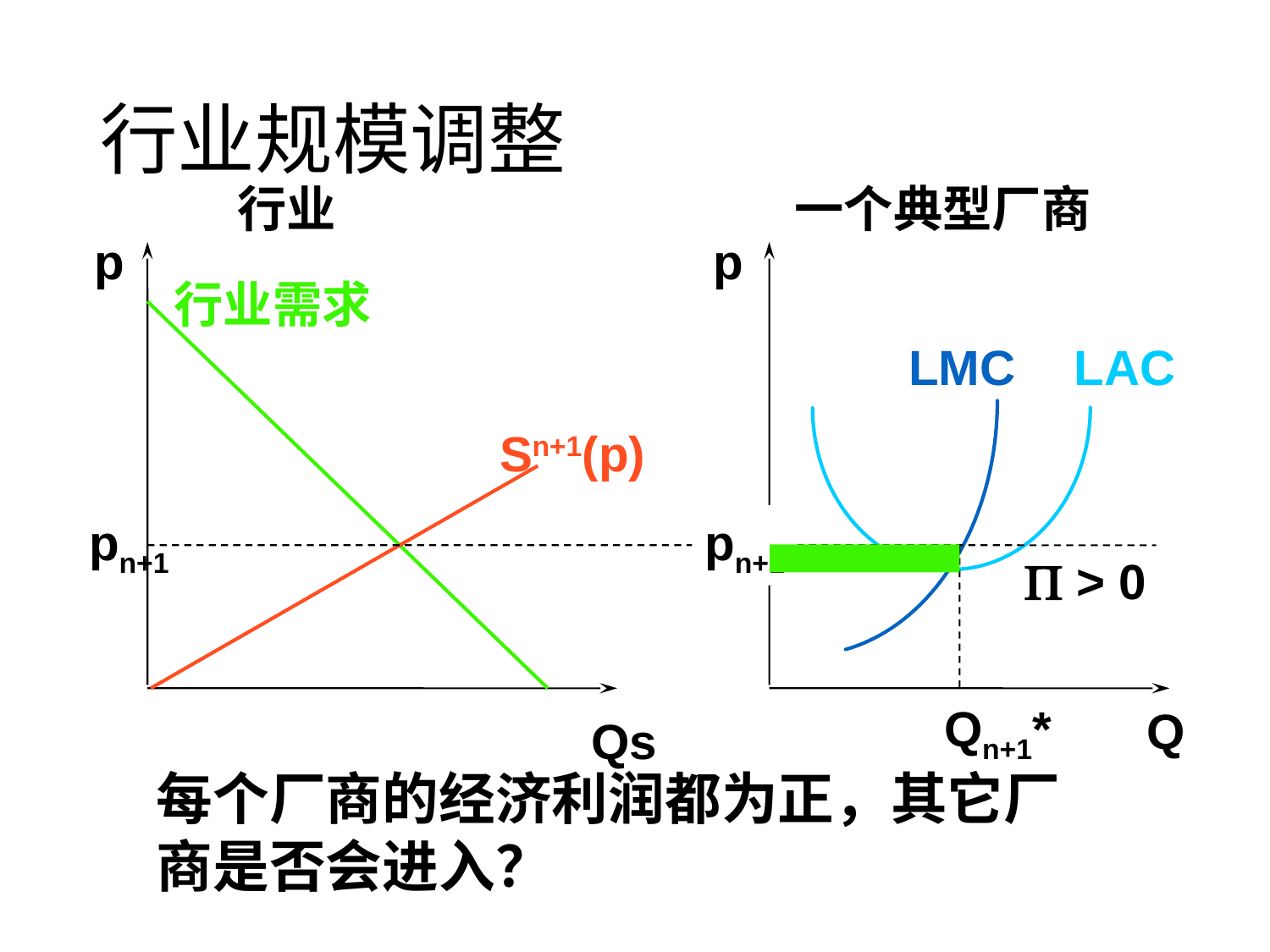

# 行业规模调整
行业
一个典型厂商
p
p

行业需求

LMC
LAC

Sn+1(p)

pn+1
pn+1
Π > 0

Qn+1*
Q
Qs
每个厂商的经济利润都为正，其它厂
商是否会进入？